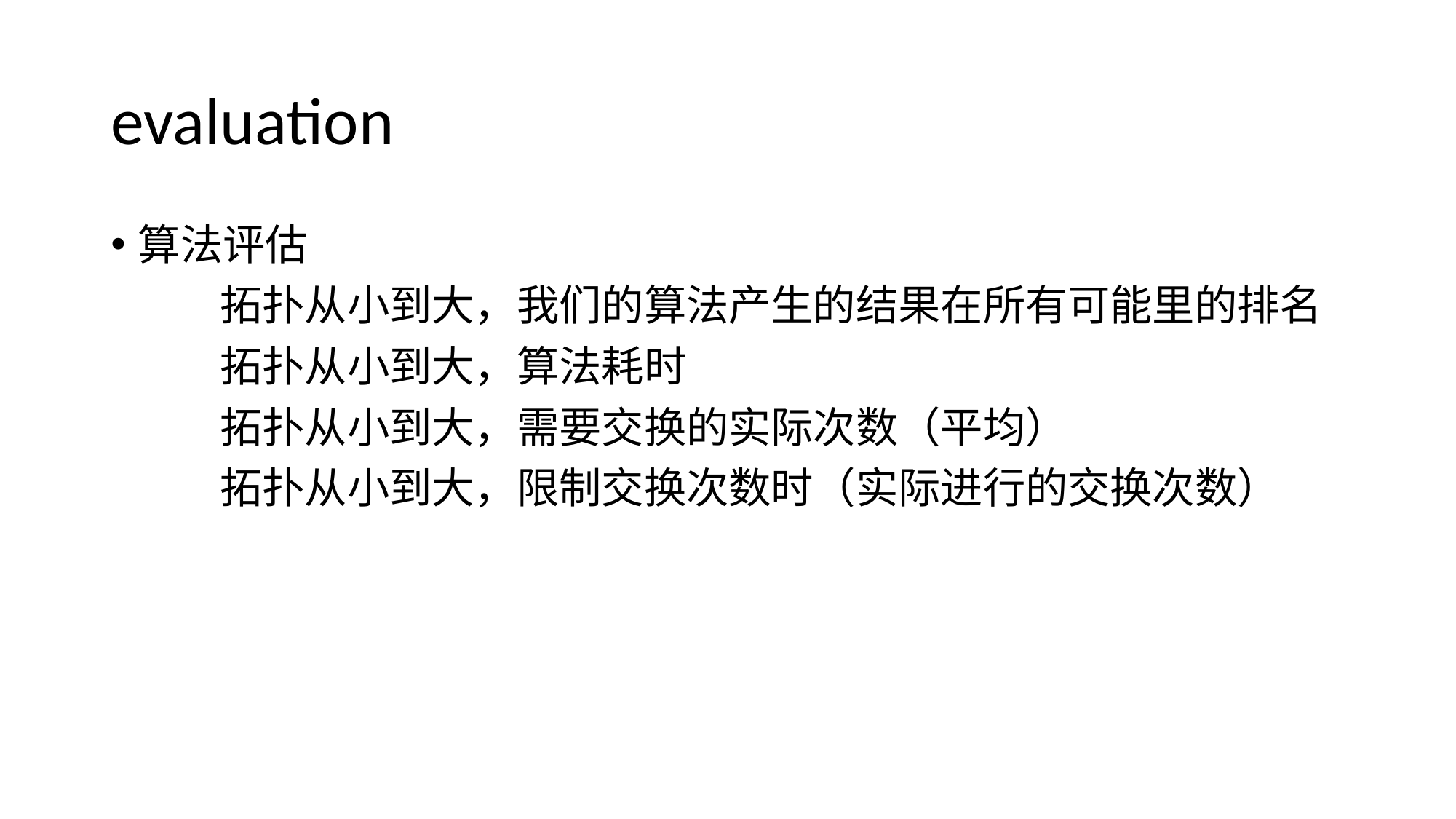

# evaluation
算法评估
	拓扑从小到大，我们的算法产生的结果在所有可能里的排名
	拓扑从小到大，算法耗时
	拓扑从小到大，需要交换的实际次数（平均）
	拓扑从小到大，限制交换次数时（实际进行的交换次数）